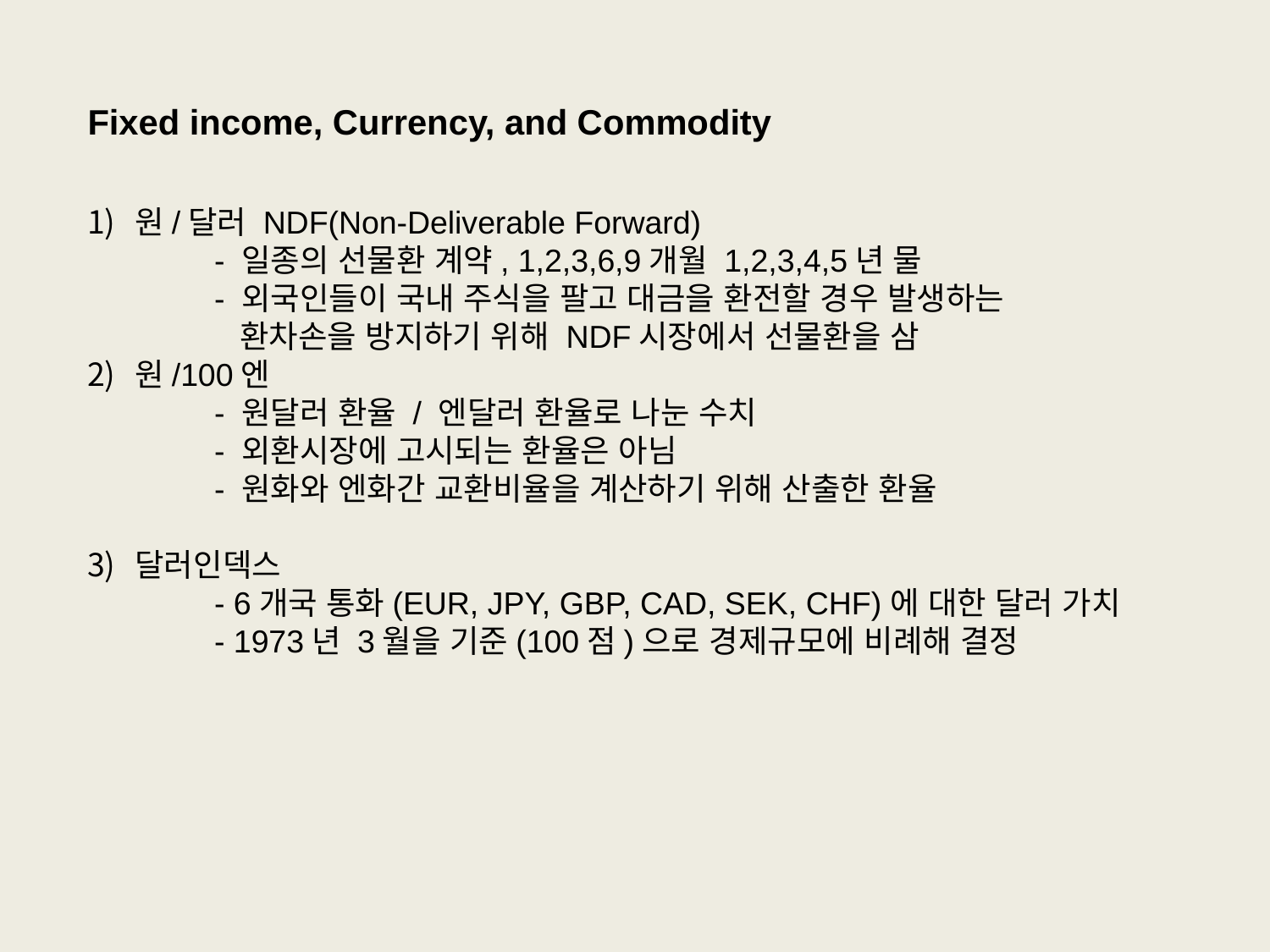

# Fixed income, Currency, and Commodity
원/달러 NDF(Non-Deliverable Forward)
	- 일종의 선물환 계약, 1,2,3,6,9개월 1,2,3,4,5년 물
	- 외국인들이 국내 주식을 팔고 대금을 환전할 경우 발생하는
	  환차손을 방지하기 위해 NDF시장에서 선물환을 삼
원/100엔
	- 원달러 환율 / 엔달러 환율로 나눈 수치
	- 외환시장에 고시되는 환율은 아님
	- 원화와 엔화간 교환비율을 계산하기 위해 산출한 환율

달러인덱스
	- 6개국 통화(EUR, JPY, GBP, CAD, SEK, CHF)에 대한 달러 가치
	- 1973년 3월을 기준(100점)으로 경제규모에 비례해 결정